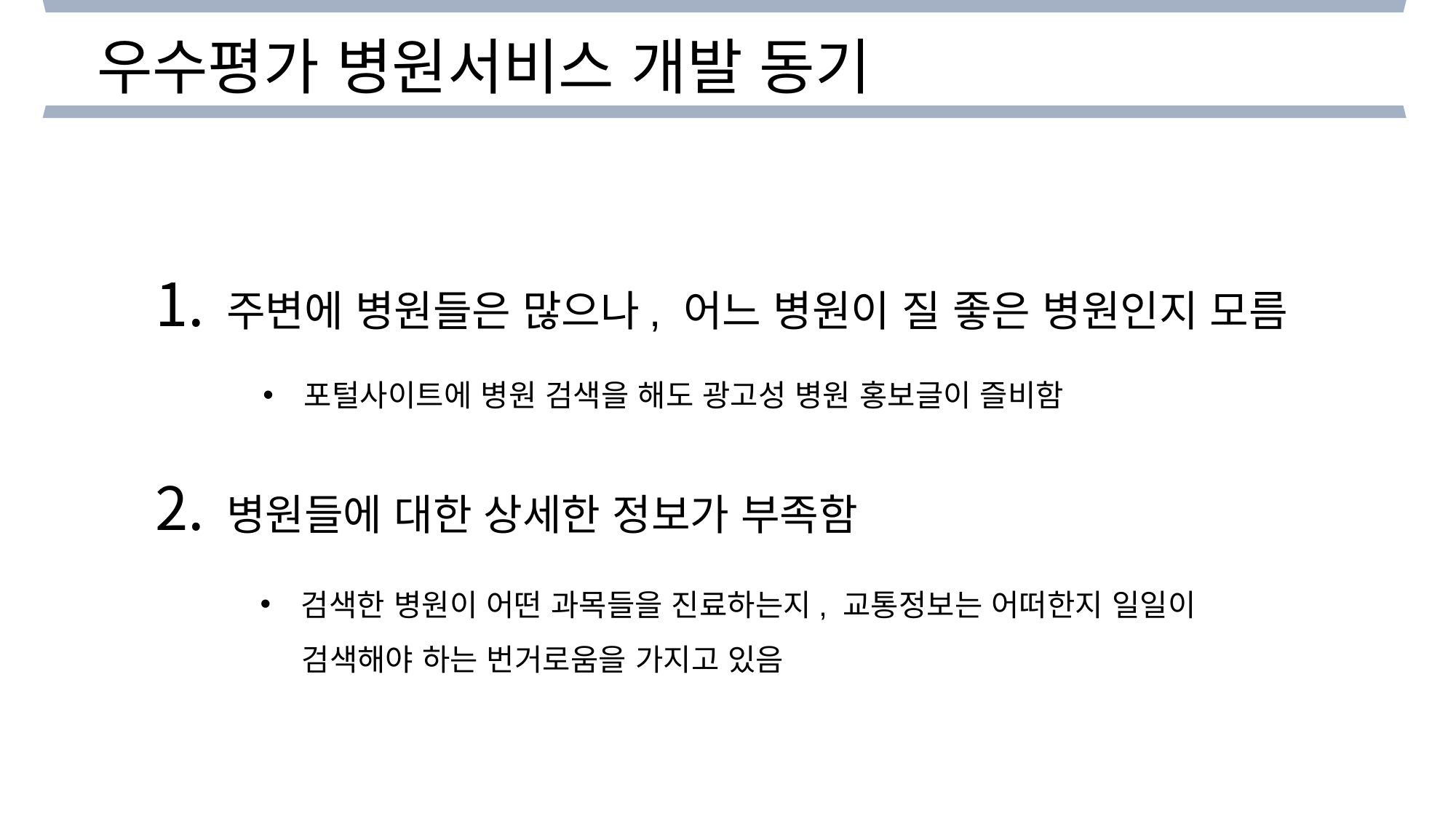

우수평가 병원서비스 개발 동기

 주변에 병원들은 많으나, 어느 병원이 질 좋은 병원인지 모름

 병원들에 대한 상세한 정보가 부족함

포털사이트에 병원 검색을 해도 광고성 병원 홍보글이 즐비함
검색한 병원이 어떤 과목들을 진료하는지, 교통정보는 어떠한지 일일이
    검색해야 하는 번거로움을 가지고 있음